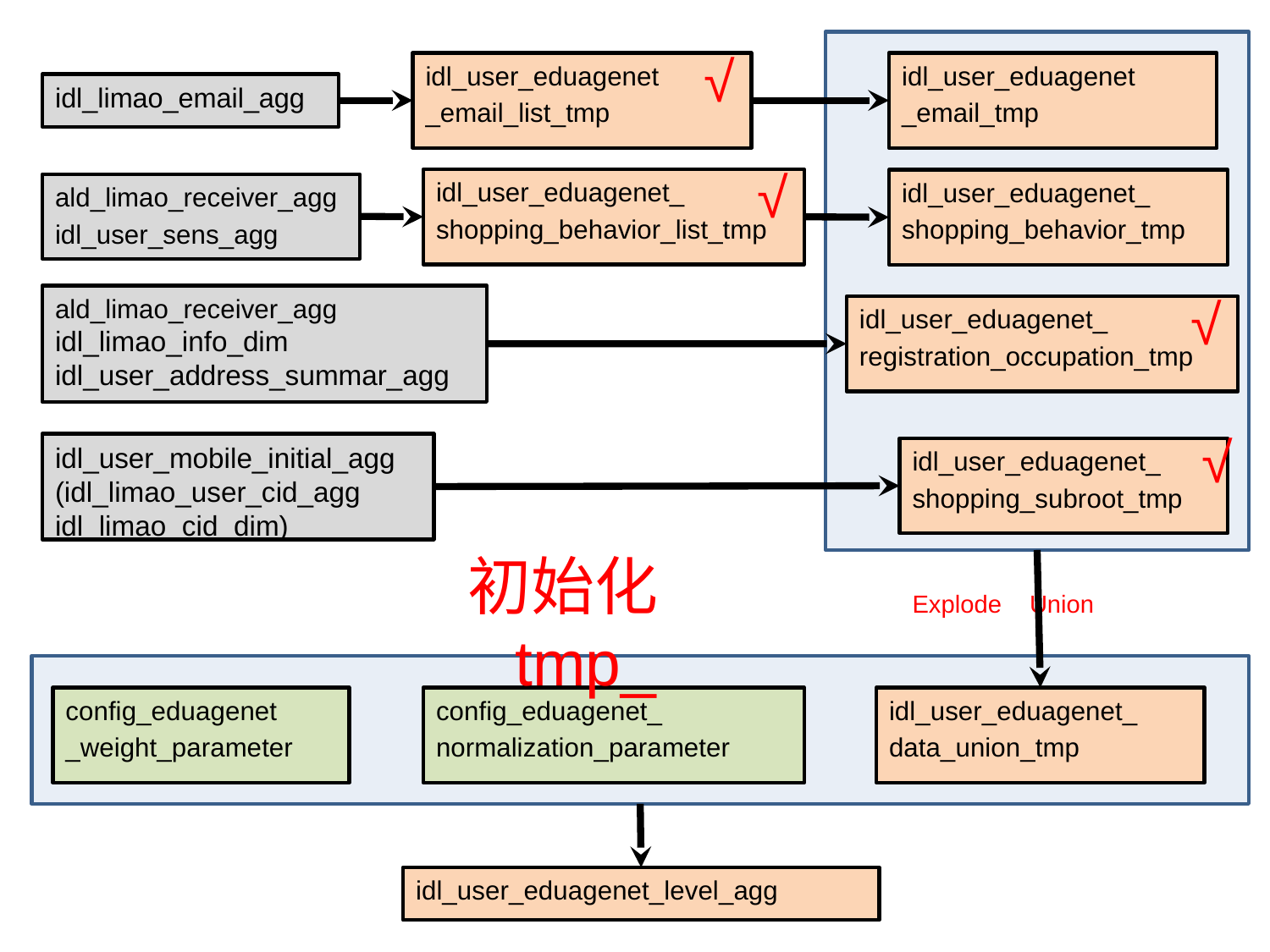

idl_user_eduagenet
_email_list_tmp
√
idl_user_eduagenet
_email_tmp
idl_limao_email_agg
idl_user_eduagenet_
shopping_behavior_list_tmp
√
idl_user_eduagenet_
shopping_behavior_tmp
ald_limao_receiver_agg
idl_user_sens_agg
ald_limao_receiver_agg
idl_limao_info_dim
idl_user_address_summar_agg
idl_user_eduagenet_
registration_occupation_tmp
√
idl_user_mobile_initial_agg
(idl_limao_user_cid_agg
idl_limao_cid_dim)
√
idl_user_eduagenet_
shopping_subroot_tmp
初始化tmp_
Explode    Union

config_eduagenet
_weight_parameter
config_eduagenet_
normalization_parameter
idl_user_eduagenet_
data_union_tmp
idl_user_eduagenet_level_agg